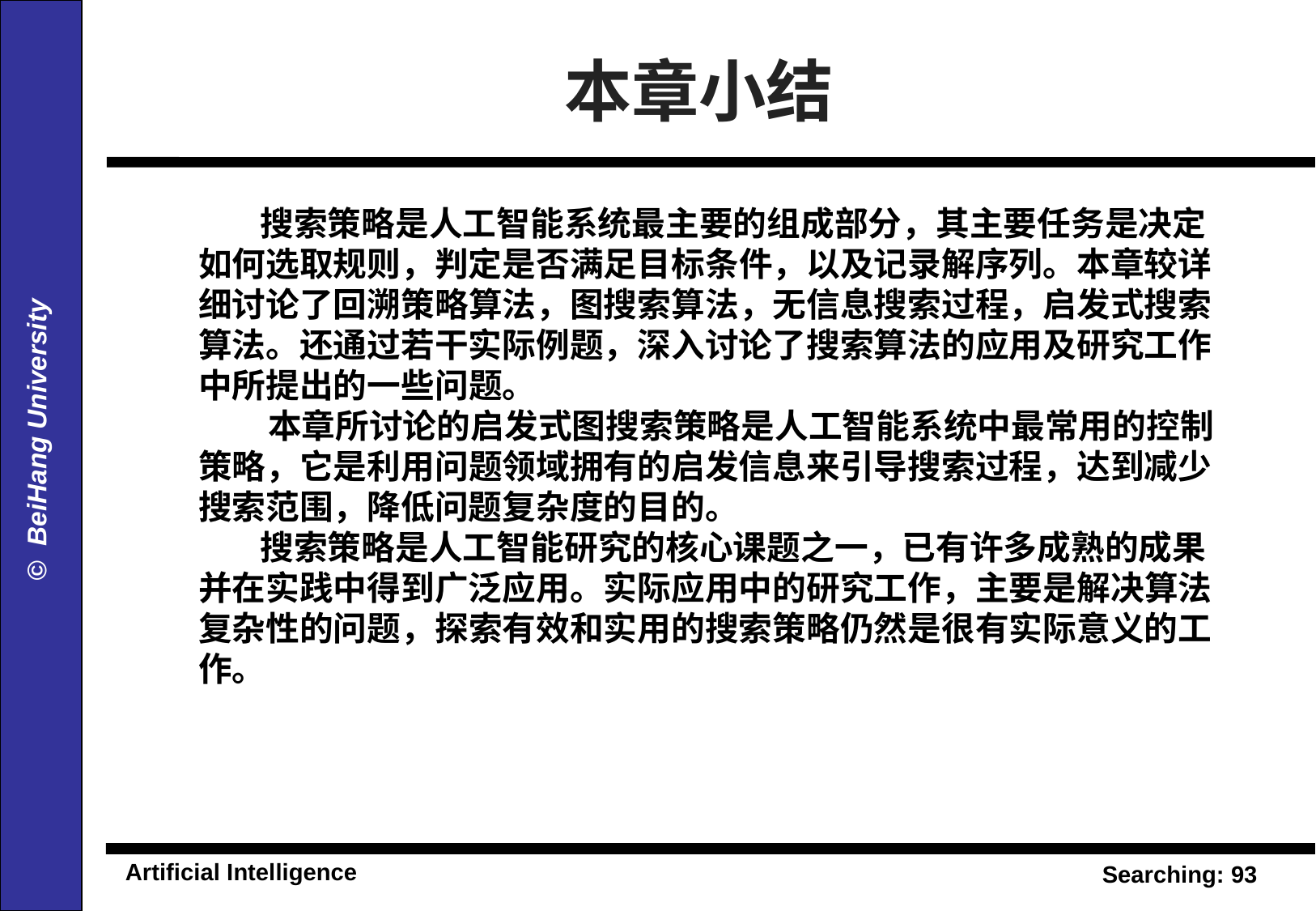

本章小结
       搜索策略是人工智能系统最主要的组成部分，其主要任务是决定如何选取规则，判定是否满足目标条件，以及记录解序列。本章较详细讨论了回溯策略算法，图搜索算法，无信息搜索过程，启发式搜索算法。还通过若干实际例题，深入讨论了搜索算法的应用及研究工作中所提出的一些问题。
        本章所讨论的启发式图搜索策略是人工智能系统中最常用的控制策略，它是利用问题领域拥有的启发信息来引导搜索过程，达到减少搜索范围，降低问题复杂度的目的。
       搜索策略是人工智能研究的核心课题之一，已有许多成熟的成果并在实践中得到广泛应用。实际应用中的研究工作，主要是解决算法复杂性的问题，探索有效和实用的搜索策略仍然是很有实际意义的工作。